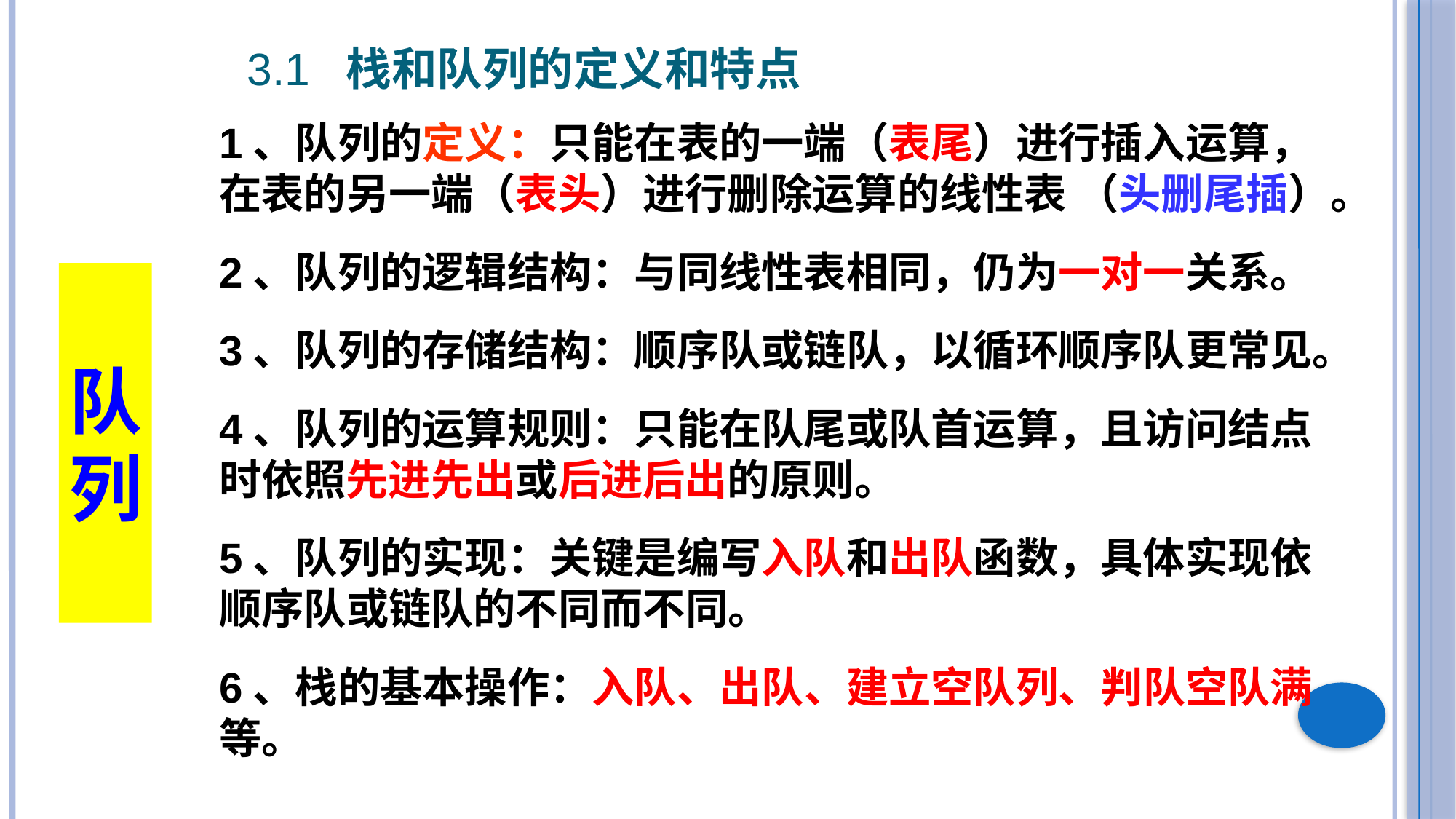

3.1  栈和队列的定义和特点
1、队列的定义：只能在表的一端（表尾）进行插入运算，在表的另一端（表头）进行删除运算的线性表 （头删尾插）。
2、队列的逻辑结构：与同线性表相同，仍为一对一关系。
3、队列的存储结构：顺序队或链队，以循环顺序队更常见。
4、队列的运算规则：只能在队尾或队首运算，且访问结点时依照先进先出或后进后出的原则。
5、队列的实现：关键是编写入队和出队函数，具体实现依顺序队或链队的不同而不同。
6、栈的基本操作：入队、出队、建立空队列、判队空队满等。

队列